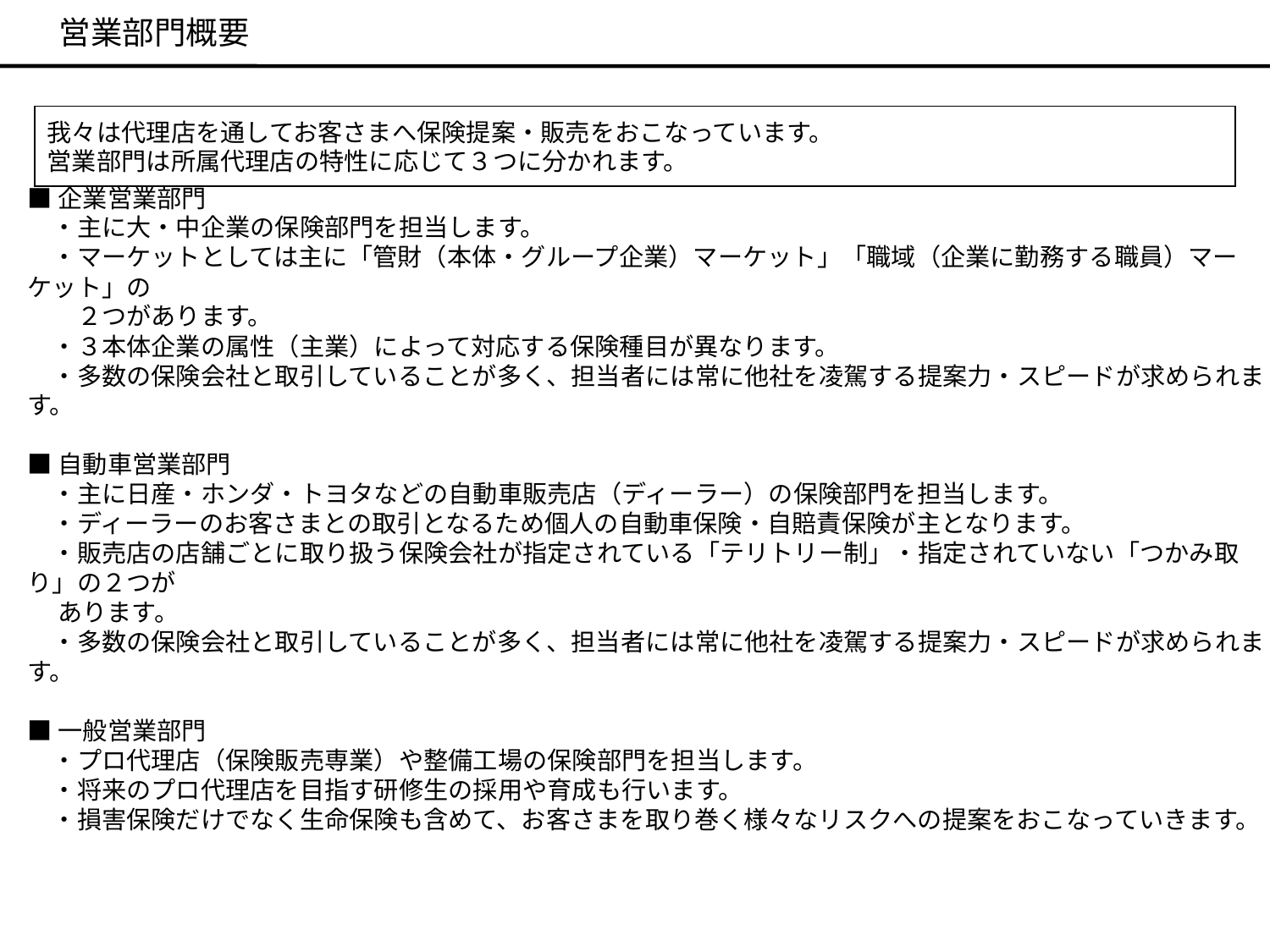

営業部門概要

我々は代理店を通してお客さまへ保険提案・販売をおこなっています。
営業部門は所属代理店の特性に応じて３つに分かれます。
■企業営業部門
　・主に大・中企業の保険部門を担当します。
　・マーケットとしては主に「管財（本体・グループ企業）マーケット」「職域（企業に勤務する職員）マーケット」の
　　２つがあります。
　・３本体企業の属性（主業）によって対応する保険種目が異なります。
　・多数の保険会社と取引していることが多く、担当者には常に他社を凌駕する提案力・スピードが求められます。

■自動車営業部門
　・主に日産・ホンダ・トヨタなどの自動車販売店（ディーラー）の保険部門を担当します。
　・ディーラーのお客さまとの取引となるため個人の自動車保険・自賠責保険が主となります。
　・販売店の店舗ごとに取り扱う保険会社が指定されている「テリトリー制」・指定されていない「つかみ取り」の２つが
　 あります。
　・多数の保険会社と取引していることが多く、担当者には常に他社を凌駕する提案力・スピードが求められます。

■一般営業部門
　・プロ代理店（保険販売専業）や整備工場の保険部門を担当します。
　・将来のプロ代理店を目指す研修生の採用や育成も行います。
　・損害保険だけでなく生命保険も含めて、お客さまを取り巻く様々なリスクへの提案をおこなっていきます。